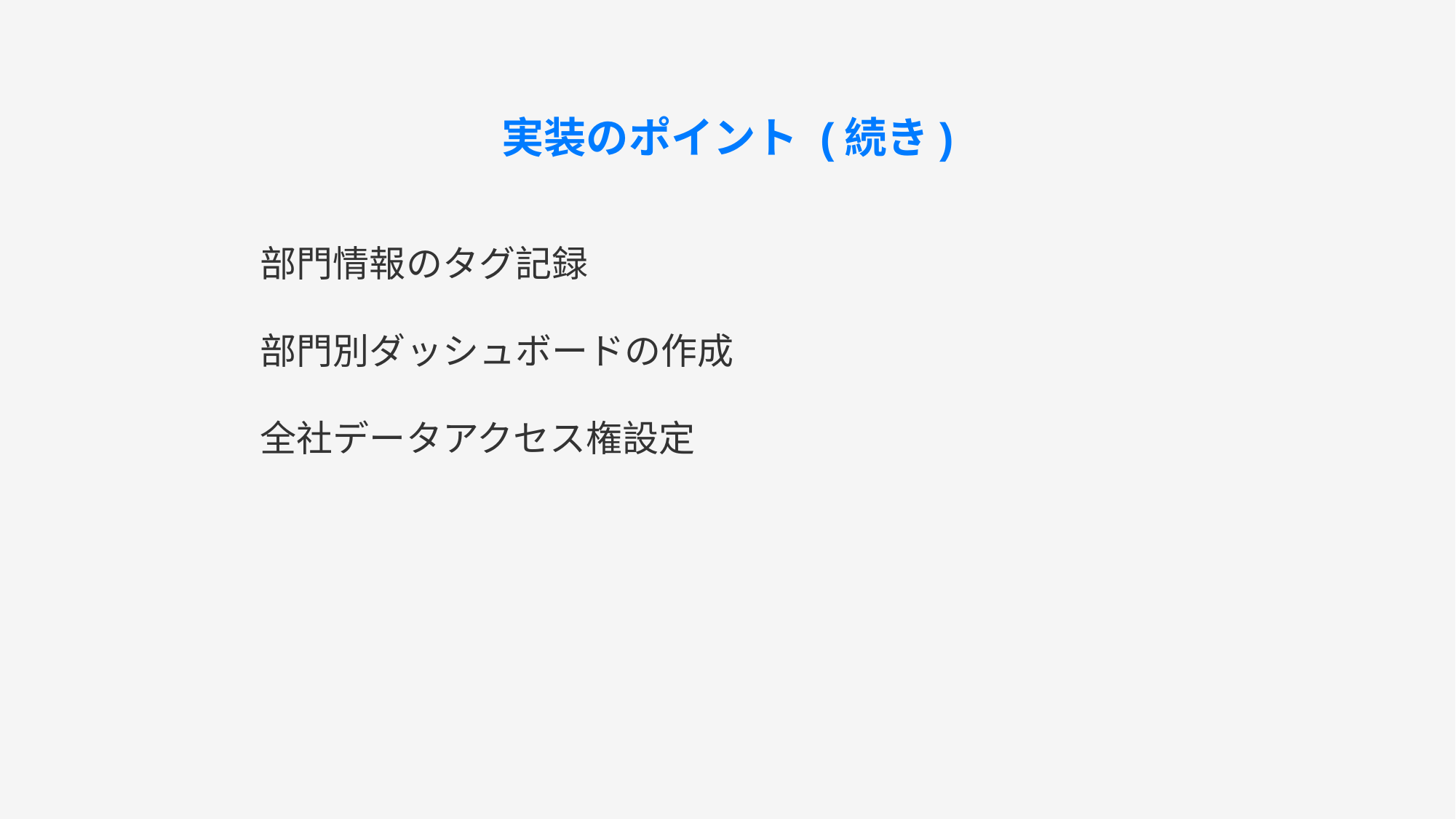

実装のポイント (続き)
 部門情報のタグ記録
 部門別ダッシュボードの作成
 全社データアクセス権設定